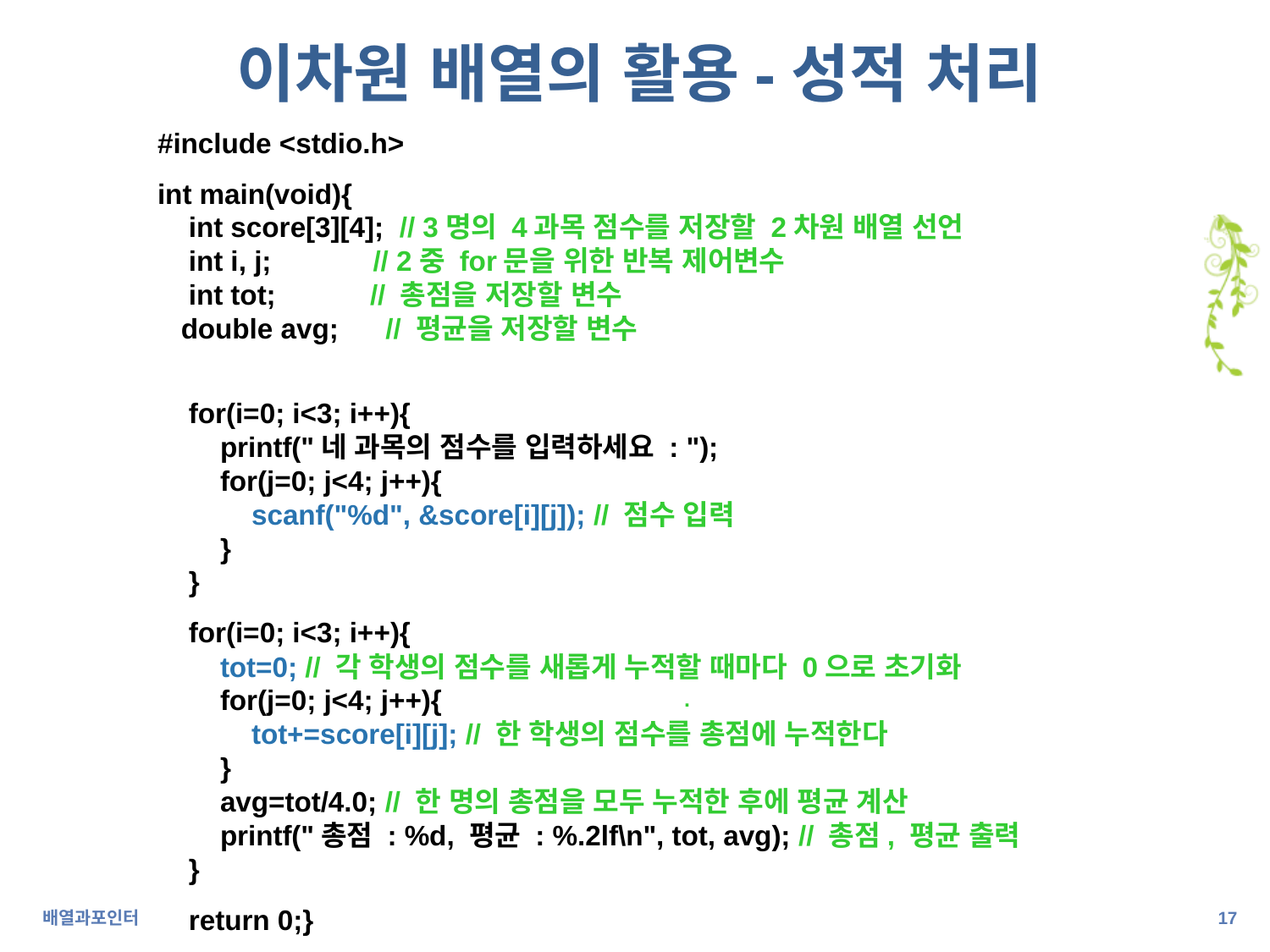

# 이차원 배열의 활용-성적 처리
#include <stdio.h>
int main(void){
    int score[3][4];  // 3명의 4과목 점수를 저장할 2차원 배열 선언
    int i, j;             // 2중 for문을 위한 반복 제어변수
    int tot;            // 총점을 저장할 변수
   double avg;      // 평균을 저장할 변수

    for(i=0; i<3; i++){
        printf("네 과목의 점수를 입력하세요 : ");
        for(j=0; j<4; j++){
            scanf("%d", &score[i][j]); // 점수 입력
        }
    }
    for(i=0; i<3; i++){
        tot=0; // 각 학생의 점수를 새롭게 누적할 때마다 0으로 초기화
        for(j=0; j<4; j++){
            tot+=score[i][j]; // 한 학생의 점수를 총점에 누적한다
        }
        avg=tot/4.0; // 한 명의 총점을 모두 누적한 후에 평균 계산
        printf("총점 : %d, 평균 : %.2lf\n", tot, avg); // 총점, 평균 출력
    }
    return 0;}
.
배열과포인터
17